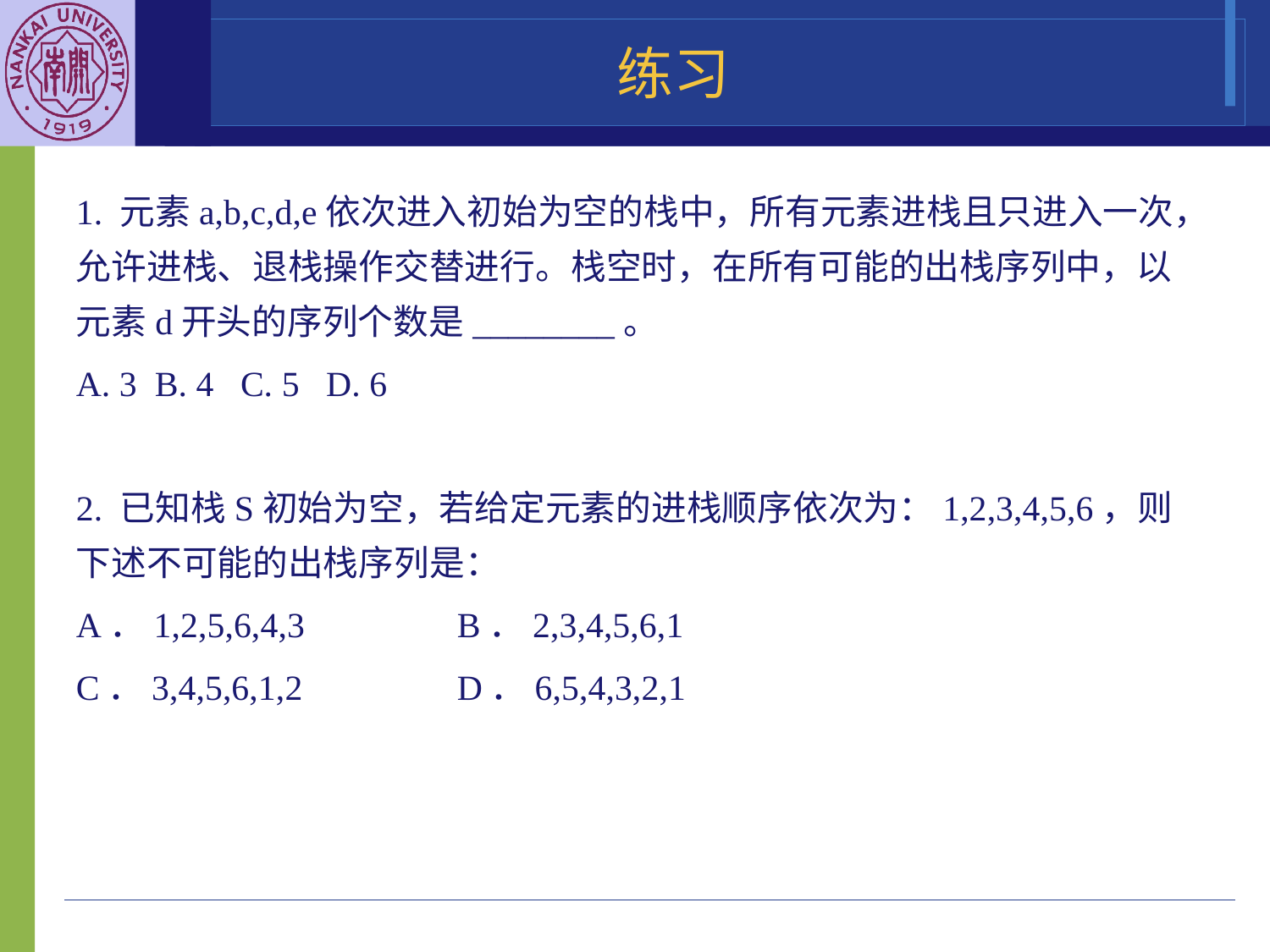

# 练习
1. 元素a,b,c,d,e依次进入初始为空的栈中，所有元素进栈且只进入一次，允许进栈、退栈操作交替进行。栈空时，在所有可能的出栈序列中，以元素d开头的序列个数是________。
A. 3  B. 4   C. 5   D. 6

2. 已知栈S初始为空，若给定元素的进栈顺序依次为：1,2,3,4,5,6，则下述不可能的出栈序列是：
A．1,2,5,6,4,3		B．2,3,4,5,6,1
C．3,4,5,6,1,2		D．6,5,4,3,2,1
51